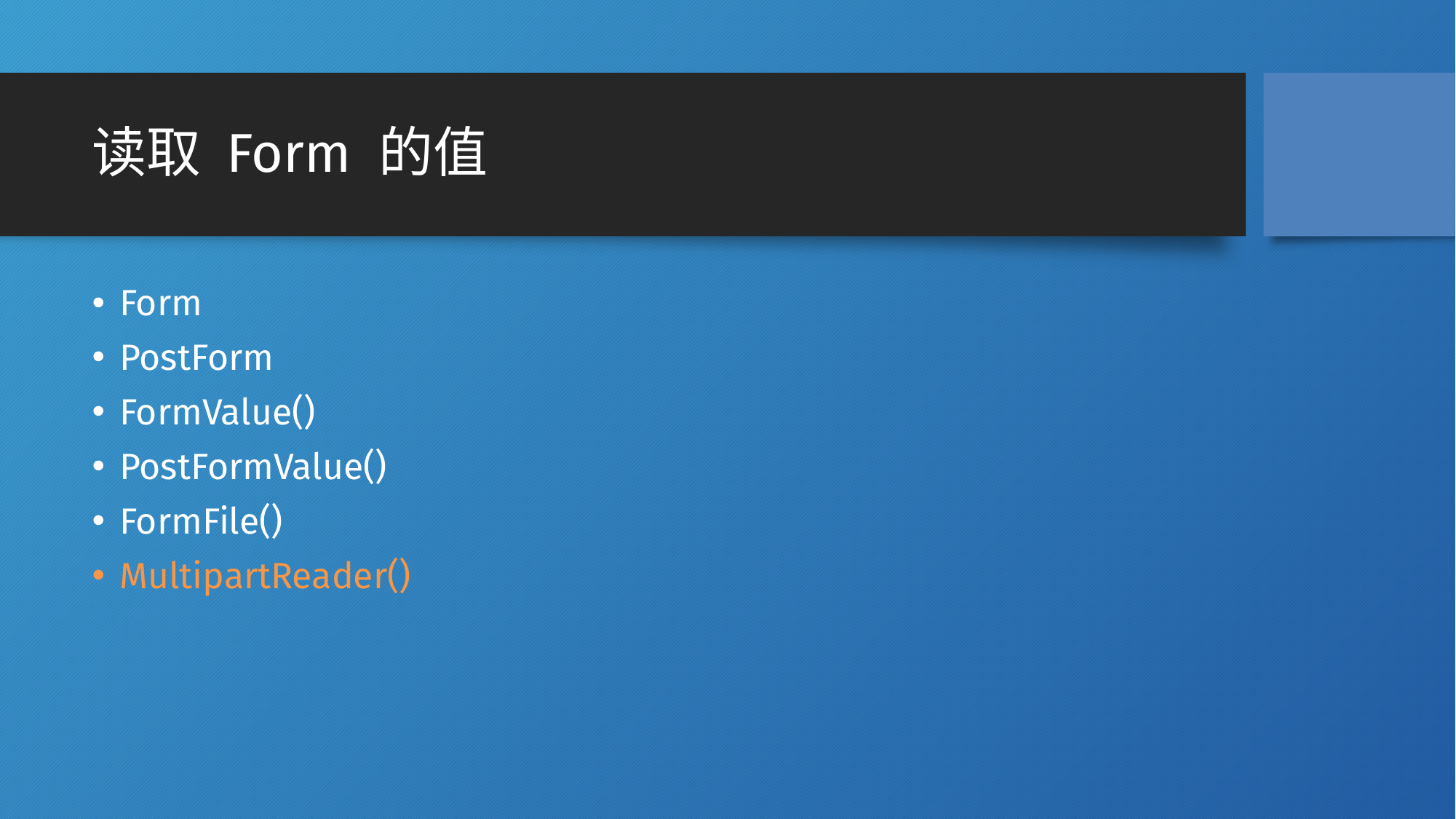

# 读取 Form 的值
Form
PostForm
FormValue()
PostFormValue()
FormFile()
MultipartReader()